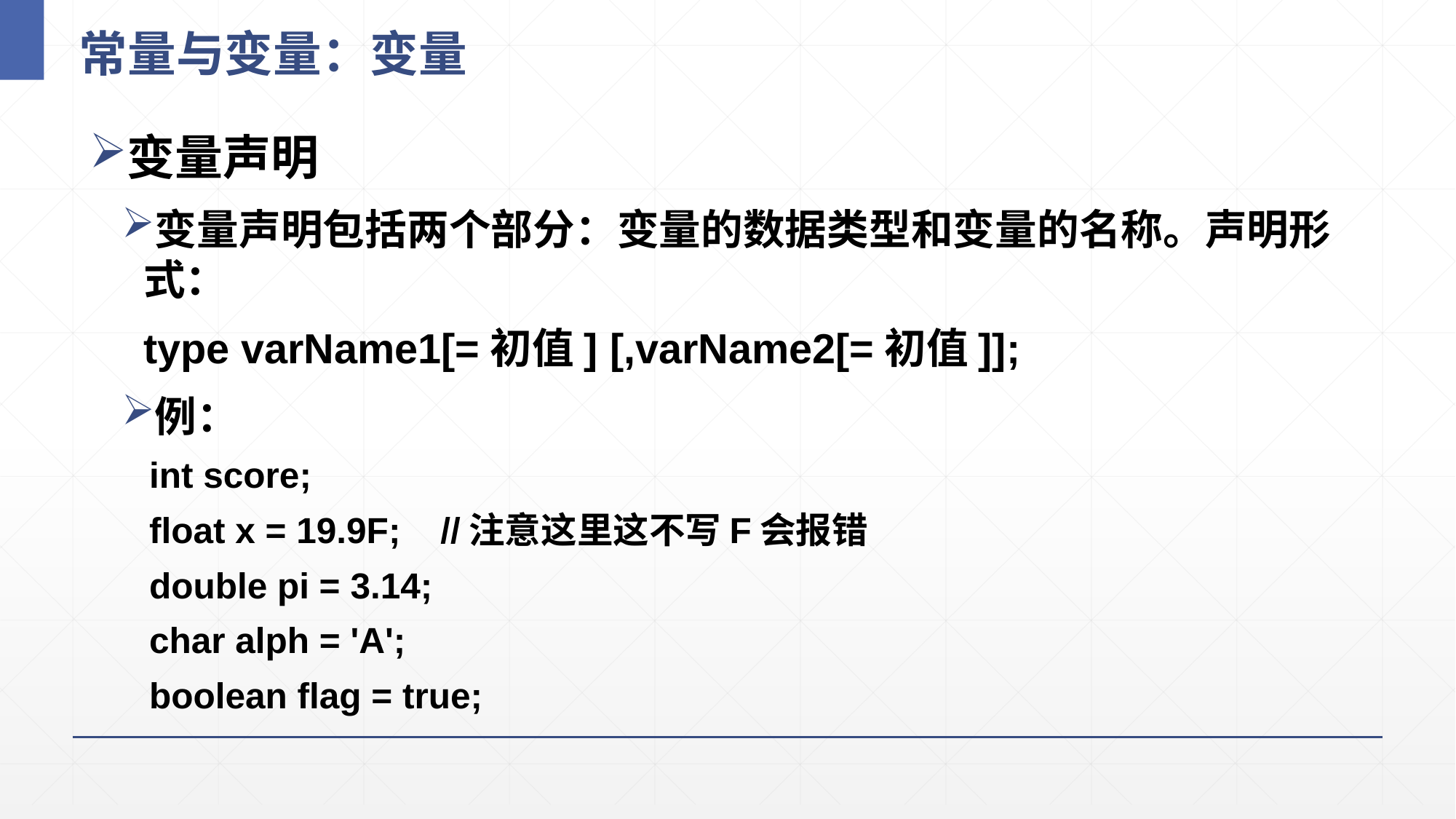

# 常量与变量：变量
变量声明
变量声明包括两个部分：变量的数据类型和变量的名称。声明形式：
	type varName1[=初值] [,varName2[=初值]];
例：
int score;
float x = 19.9F;    //注意这里这不写F会报错
double pi = 3.14;
char alph = 'A';
boolean flag = true;